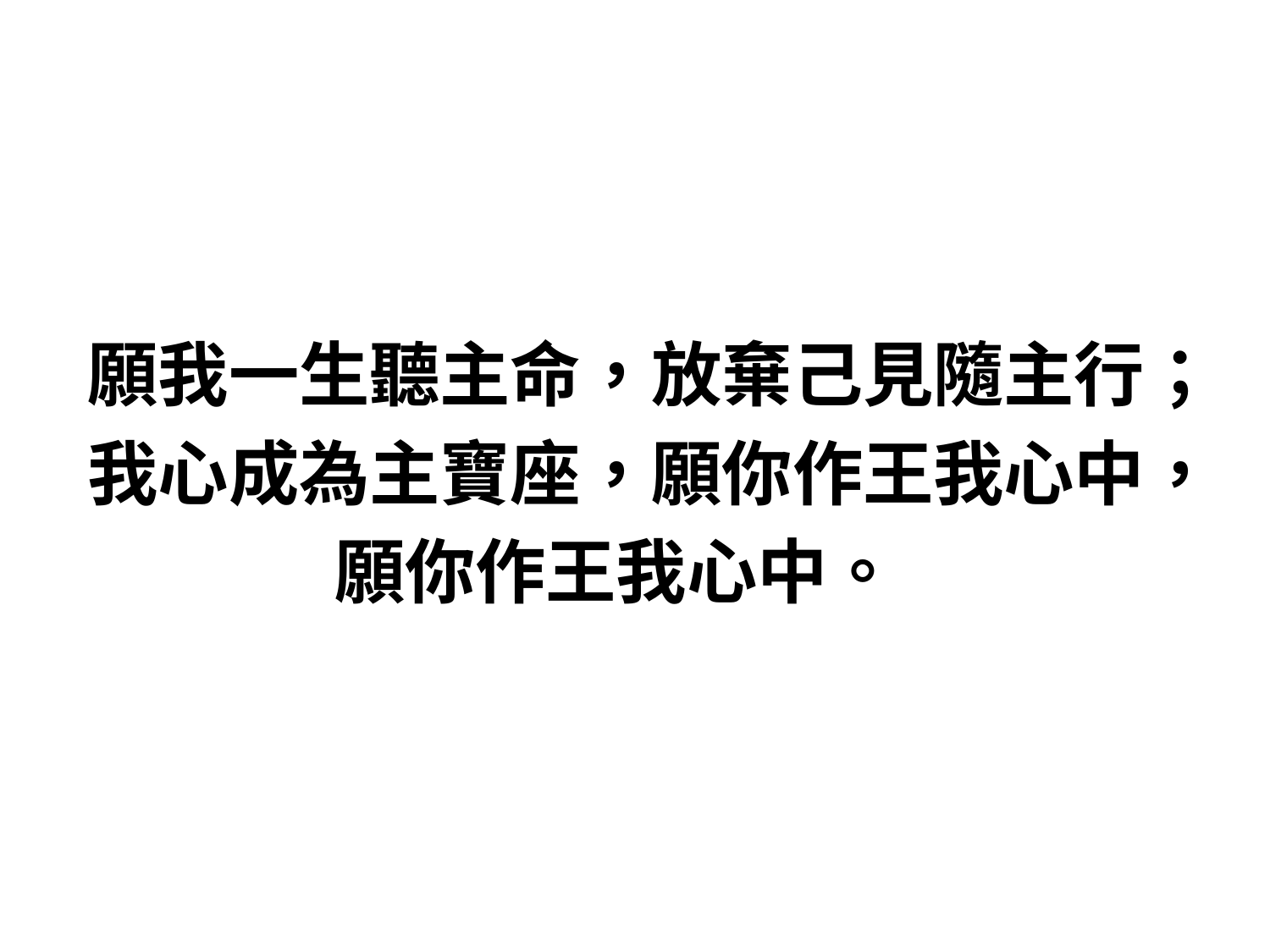

#
願我一生聽主命，放棄己見隨主行；
我心成為主寶座，願你作王我心中，
願你作王我心中。